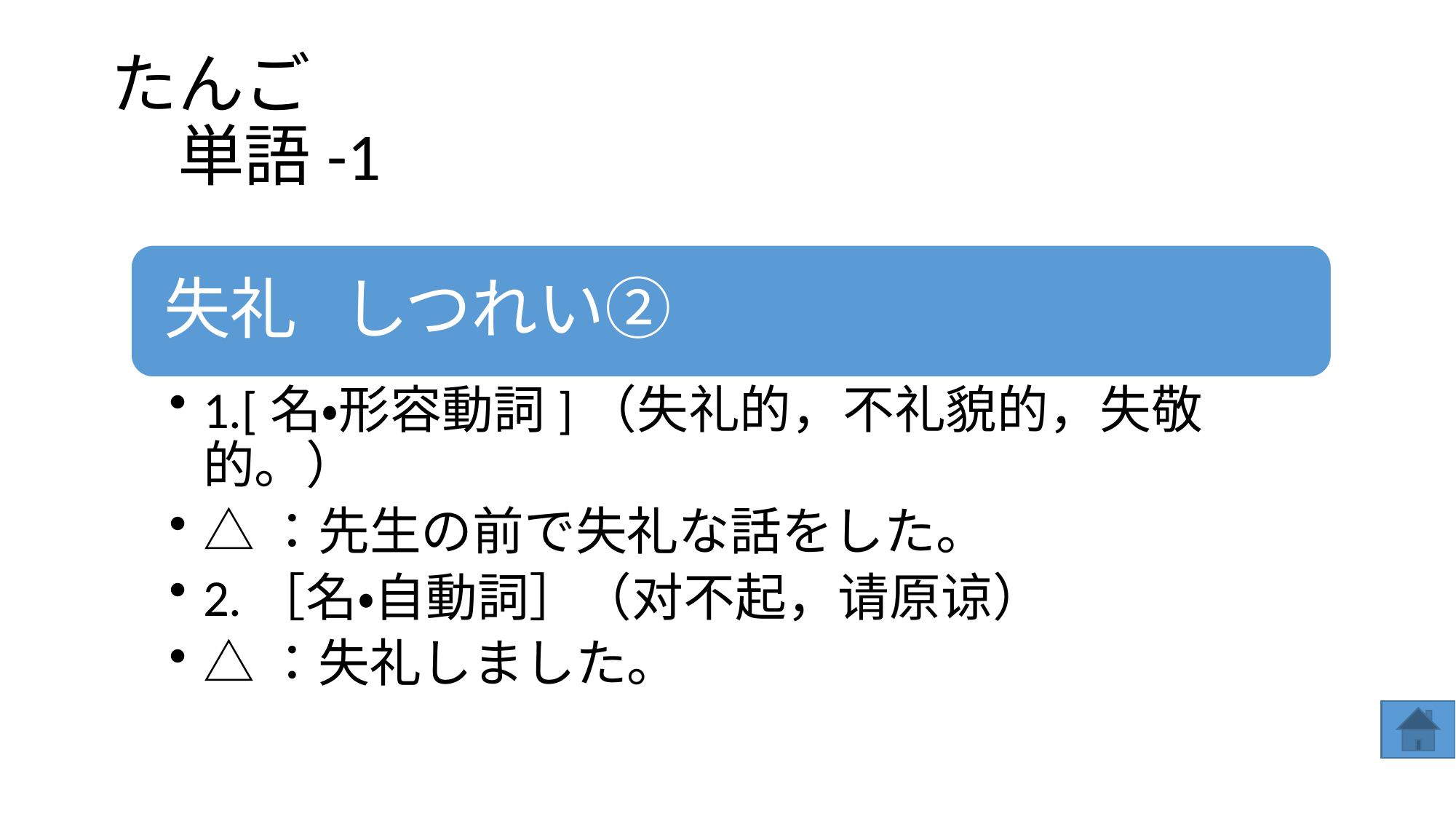

# たんご 　単語-1
失礼   しつれい②
1.[名・形容動詞]（失礼的，不礼貌的，失敬的。）
△：先生の前で失礼な話をした。
2.［名・自動詞］（对不起，请原谅）
△：失礼しました。